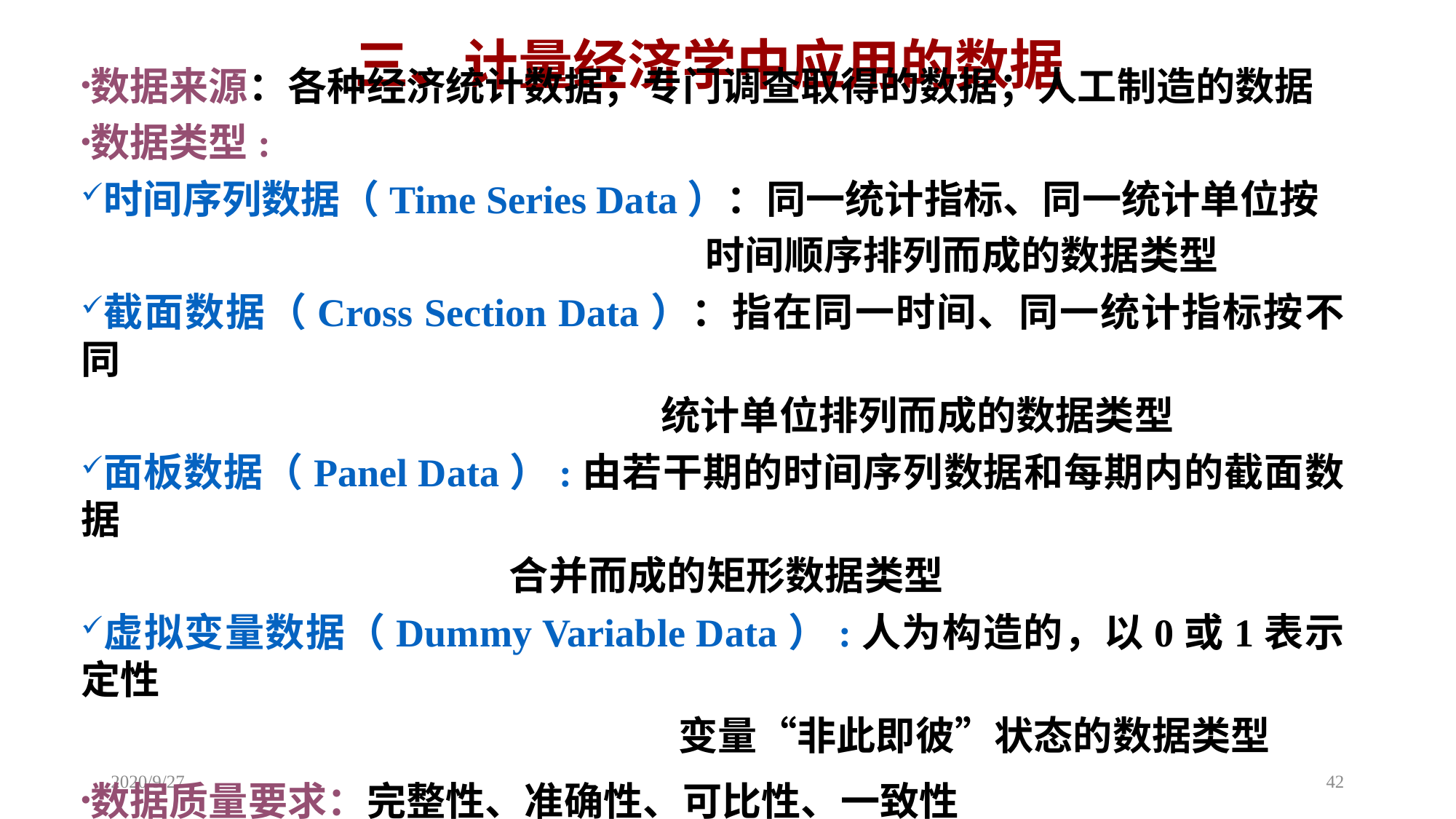

# 三、计量经济学中应用的数据
数据来源：各种经济统计数据；专门调查取得的数据；人工制造的数据
数据类型:
时间序列数据（Time Series Data）：同一统计指标、同一统计单位按
                                                                     时间顺序排列而成的数据类型
截面数据（Cross Section Data）：指在同一时间、同一统计指标按不同
                                                                统计单位排列而成的数据类型
面板数据（Panel Data）:由若干期的时间序列数据和每期内的截面数据
                                               合并而成的矩形数据类型
虚拟变量数据（Dummy Variable Data）:人为构造的，以0或1表示定性
                                                                  变量“非此即彼”状态的数据类型
数据质量要求：完整性、准确性、可比性、一致性
2020/9/27
42